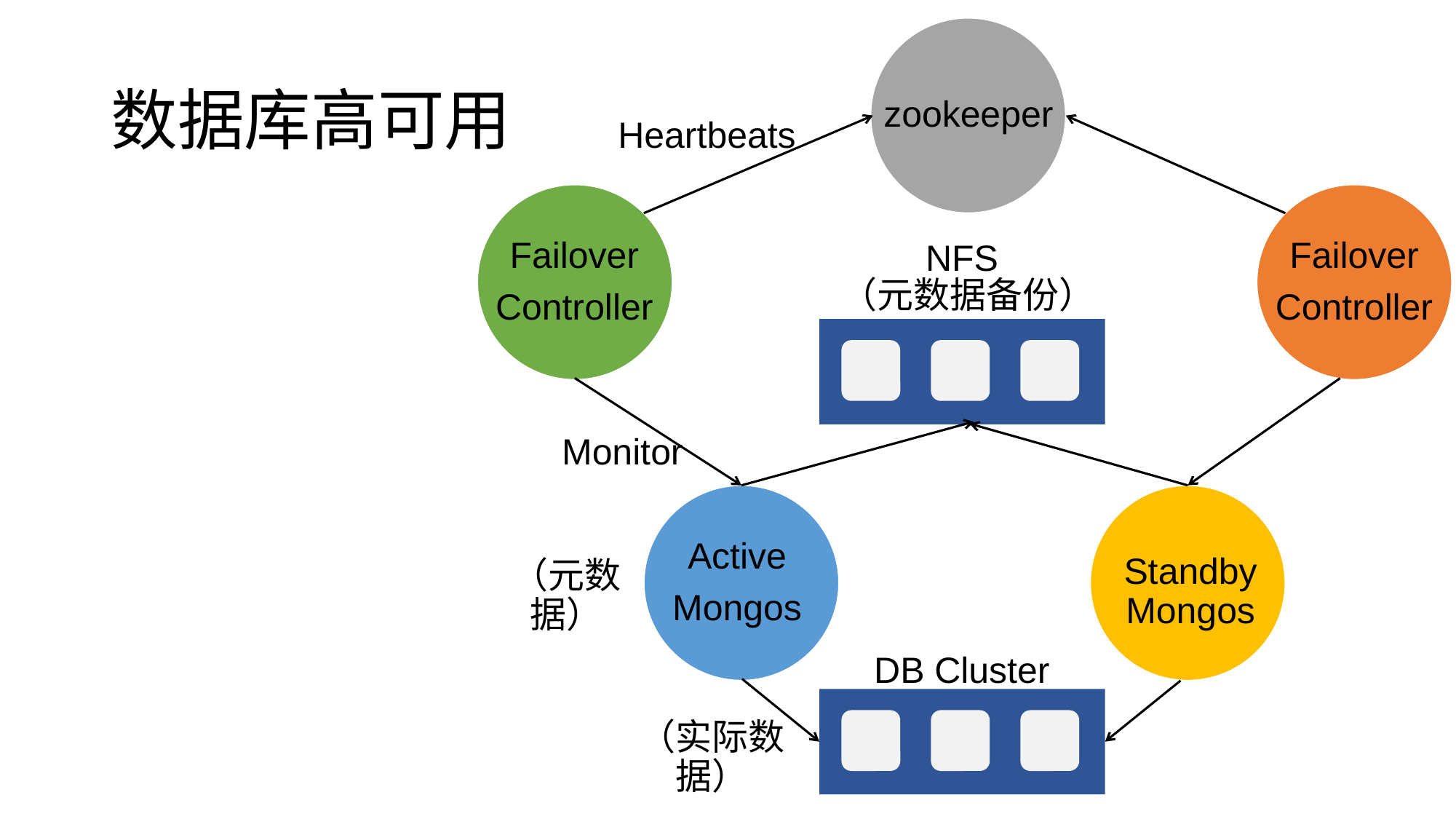

zookeeper
# 数据库高可用
Heartbeats

Failover
Controller

NFS
Failover
Controller
（元数据备份）

Monitor

Active
Mongos

StandbyMongos
（元数据）
DB Cluster
（实际数据）